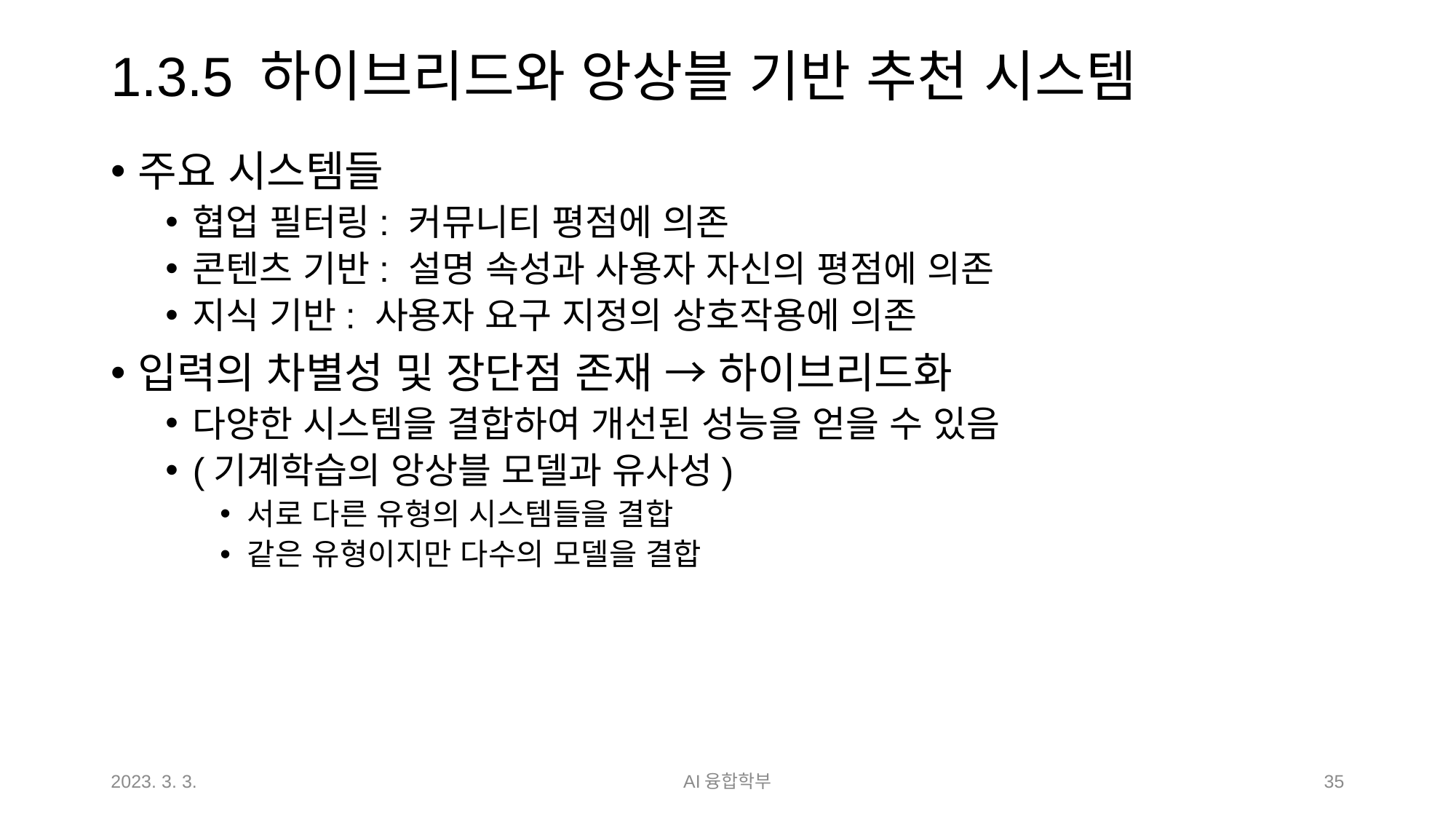

# 1.3.5 하이브리드와 앙상블 기반 추천 시스템
주요 시스템들
협업 필터링: 커뮤니티 평점에 의존
콘텐츠 기반: 설명 속성과 사용자 자신의 평점에 의존
지식 기반: 사용자 요구 지정의 상호작용에 의존
입력의 차별성 및 장단점 존재 → 하이브리드화
다양한 시스템을 결합하여 개선된 성능을 얻을 수 있음
(기계학습의 앙상블 모델과 유사성)
서로 다른 유형의 시스템들을 결합
같은 유형이지만 다수의 모델을 결합
2023. 3. 3.
AI융합학부
35